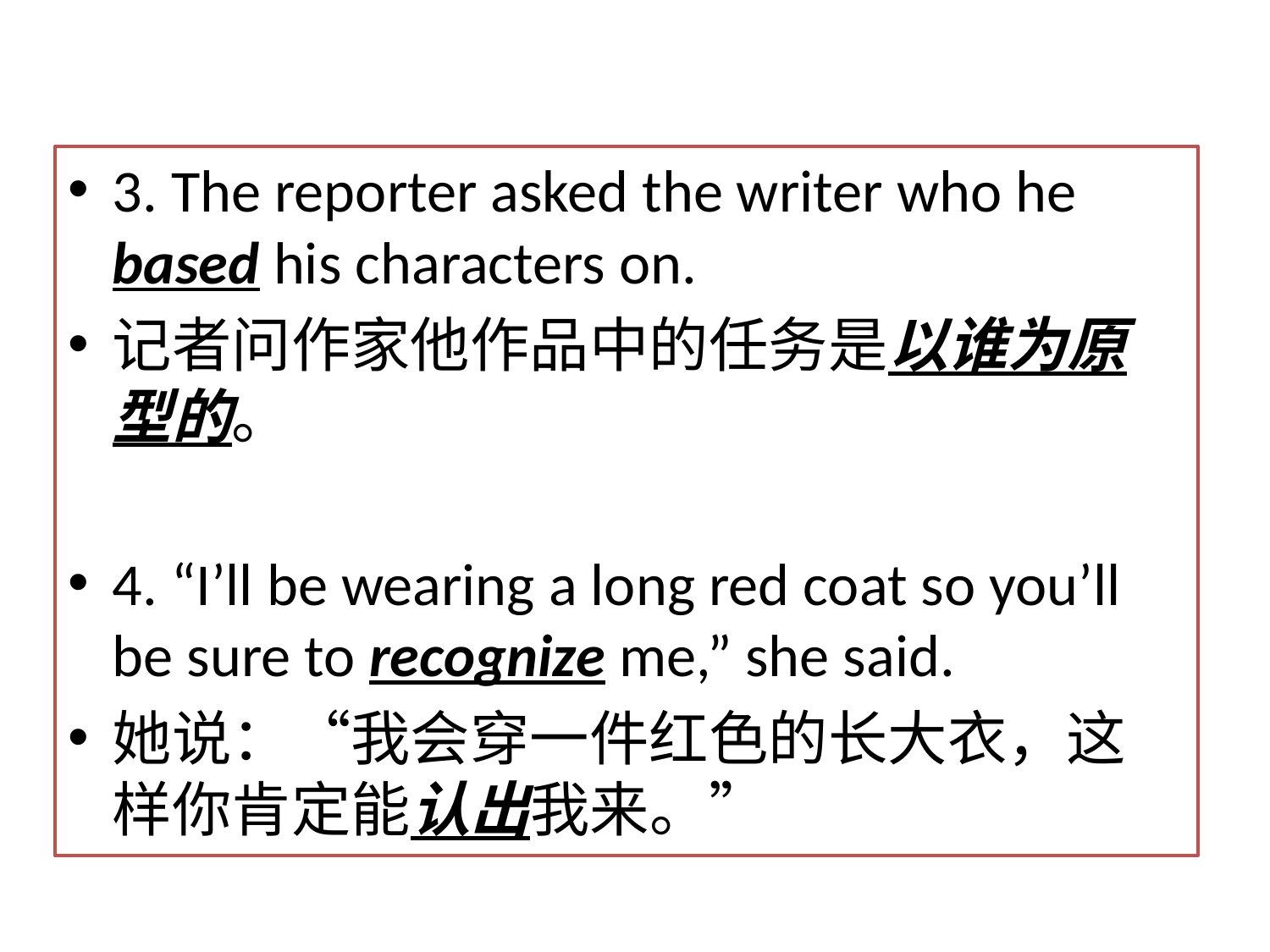

3. The reporter asked the writer who he based his characters on.
记者问作家他作品中的任务是以谁为原型的。

4. “I’ll be wearing a long red coat so you’ll be sure to recognize me,” she said.
她说：“我会穿一件红色的长大衣，这样你肯定能认出我来。”